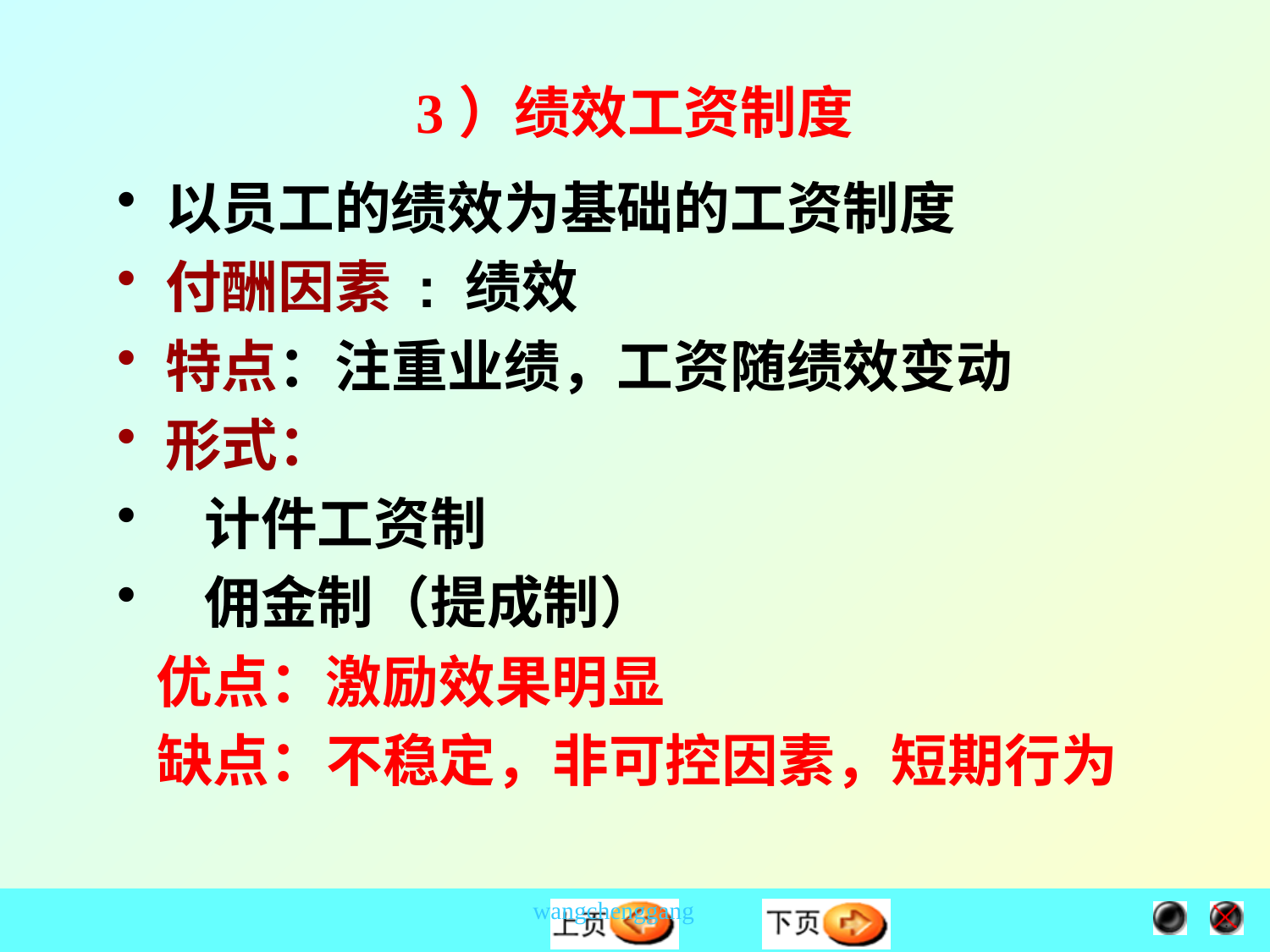

# 3）绩效工资制度

以员工的绩效为基础的工资制度
付酬因素 : 绩效
特点：注重业绩，工资随绩效变动
形式：
  计件工资制
  佣金制（提成制）
  优点：激励效果明显
  缺点：不稳定，非可控因素，短期行为

wangchenggang